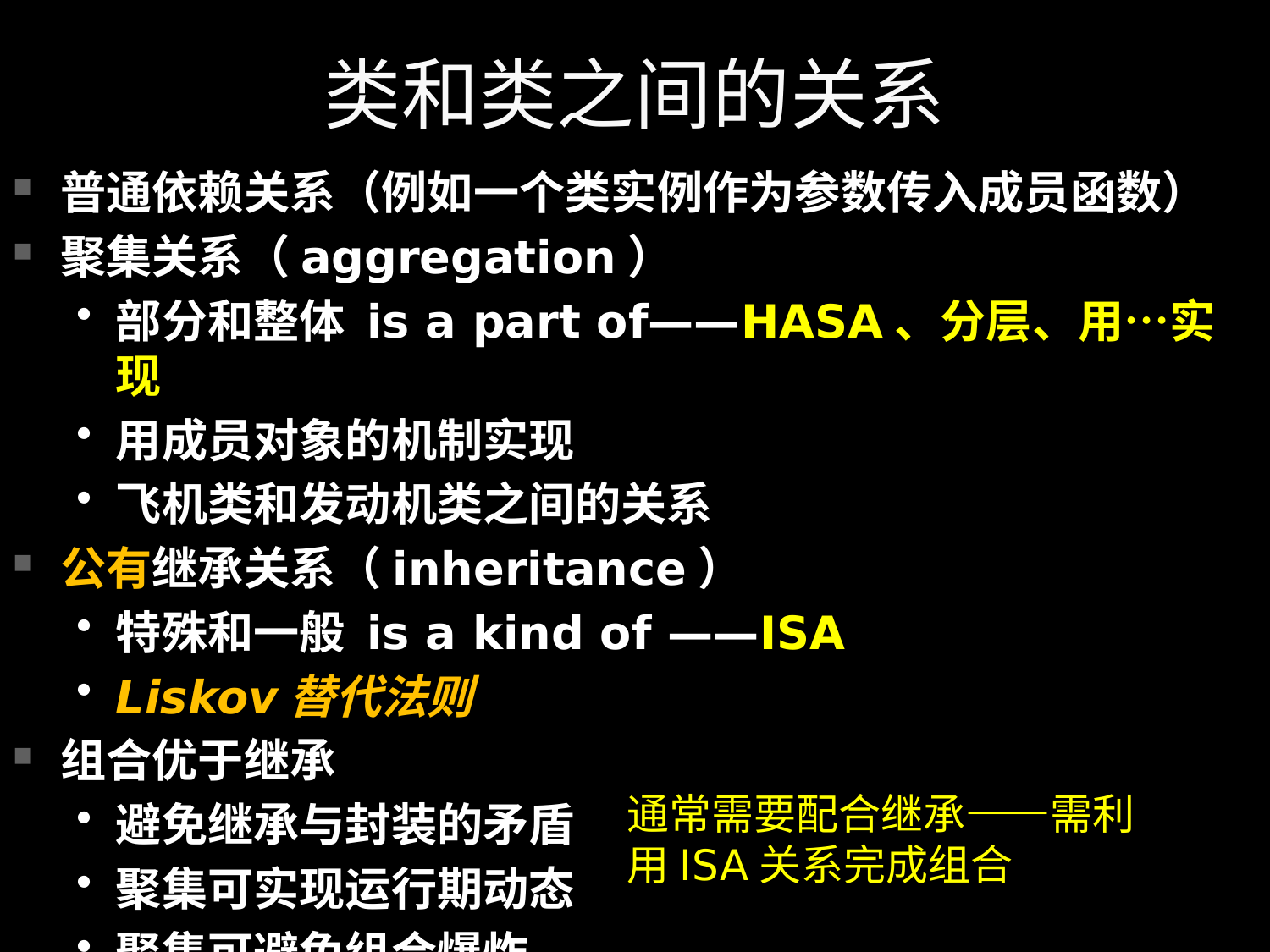

# 类和类之间的关系
普通依赖关系（例如一个类实例作为参数传入成员函数）
聚集关系（aggregation）
部分和整体 is a part of——HASA、分层、用…实现
用成员对象的机制实现
飞机类和发动机类之间的关系
公有继承关系（inheritance）
特殊和一般 is a kind of ——ISA
Liskov替代法则
组合优于继承
避免继承与封装的矛盾
聚集可实现运行期动态
聚集可避免组合爆炸
通常需要配合继承——需利用ISA关系完成组合